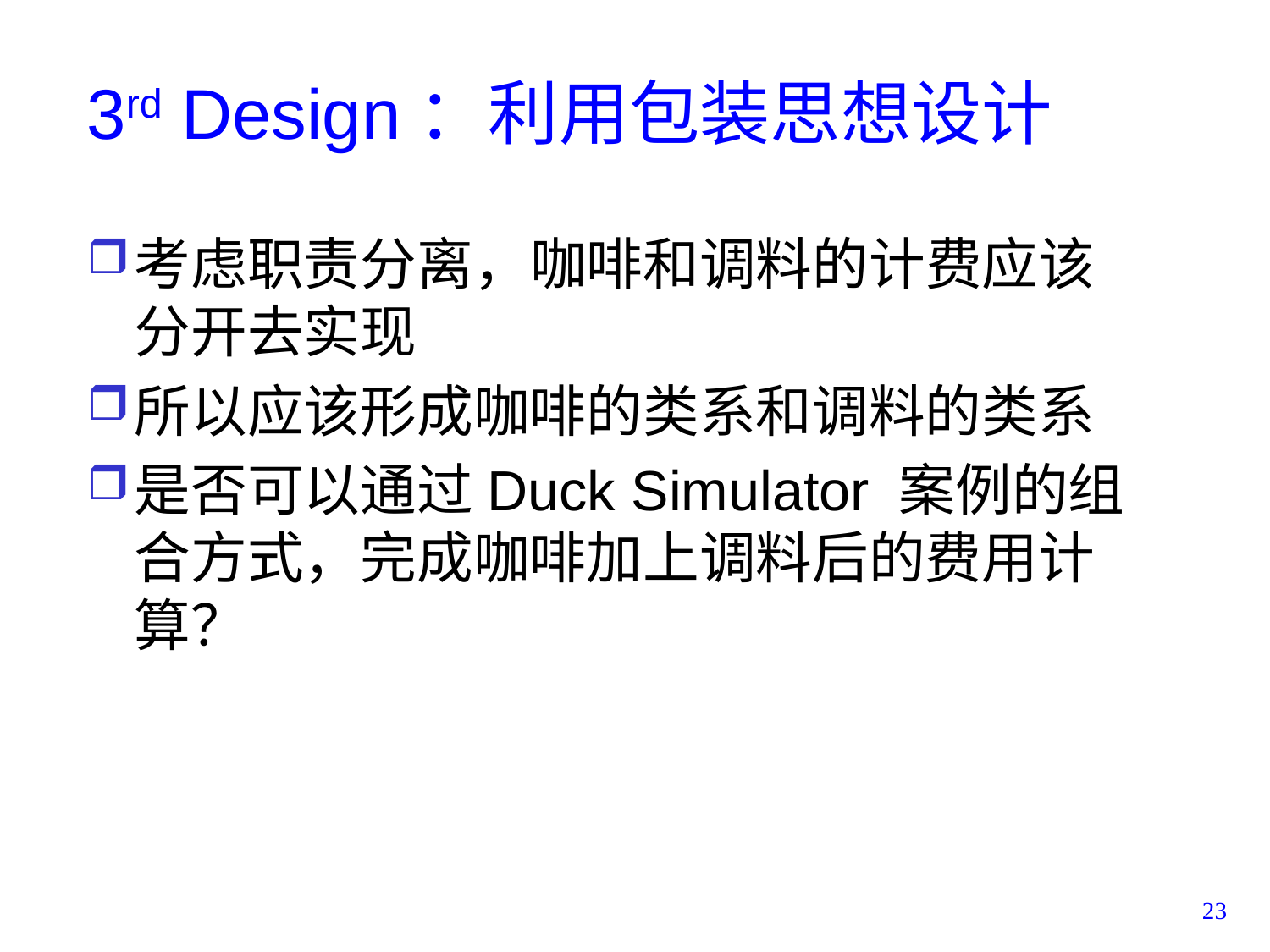

# 3rd Design：利用包装思想设计
考虑职责分离，咖啡和调料的计费应该分开去实现
所以应该形成咖啡的类系和调料的类系
是否可以通过Duck Simulator 案例的组合方式，完成咖啡加上调料后的费用计算？
23